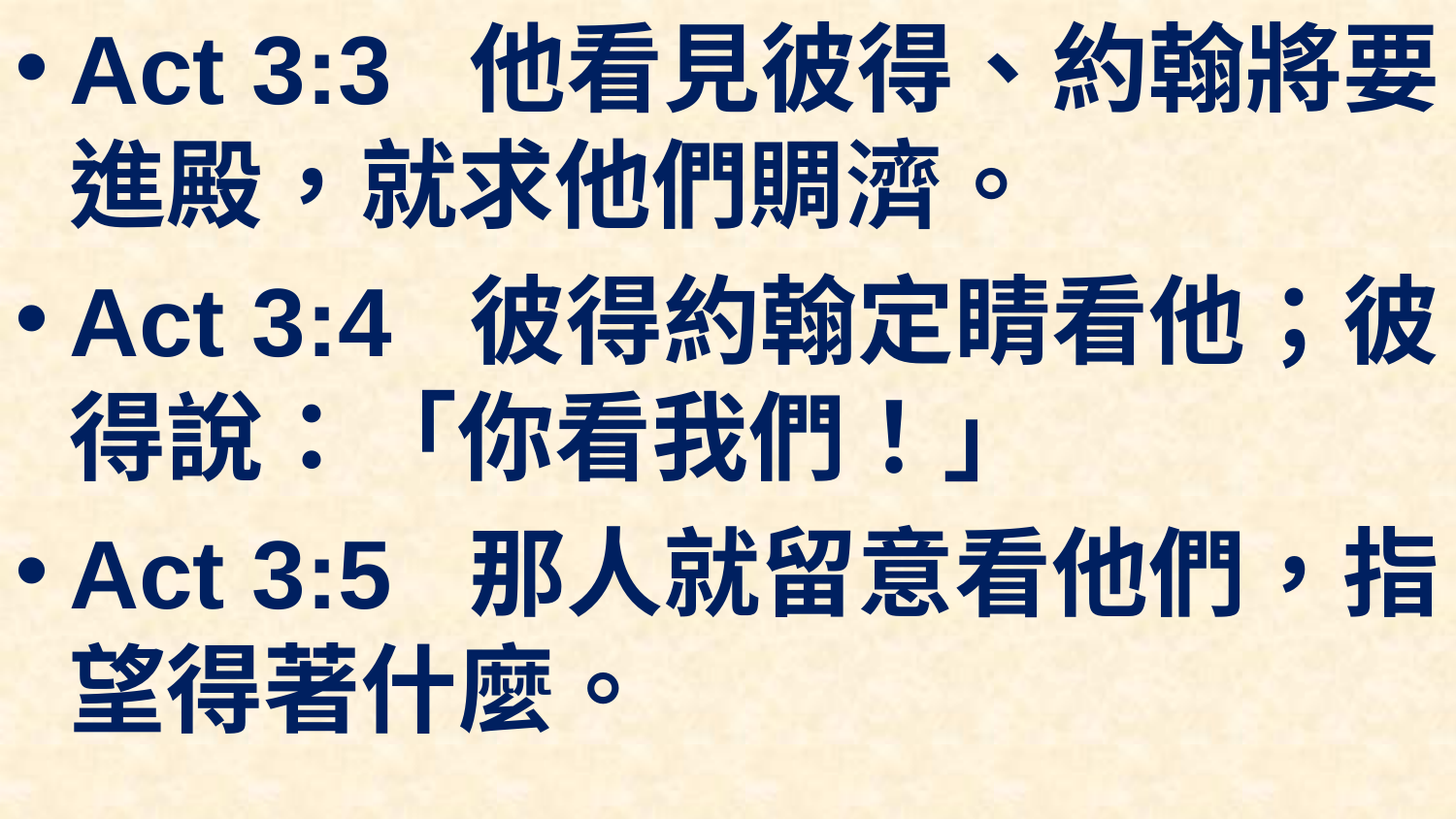

Act 3:3  他看見彼得、約翰將要進殿，就求他們賙濟。
Act 3:4  彼得約翰定睛看他；彼得說：「你看我們！」
Act 3:5  那人就留意看他們，指望得著什麼。